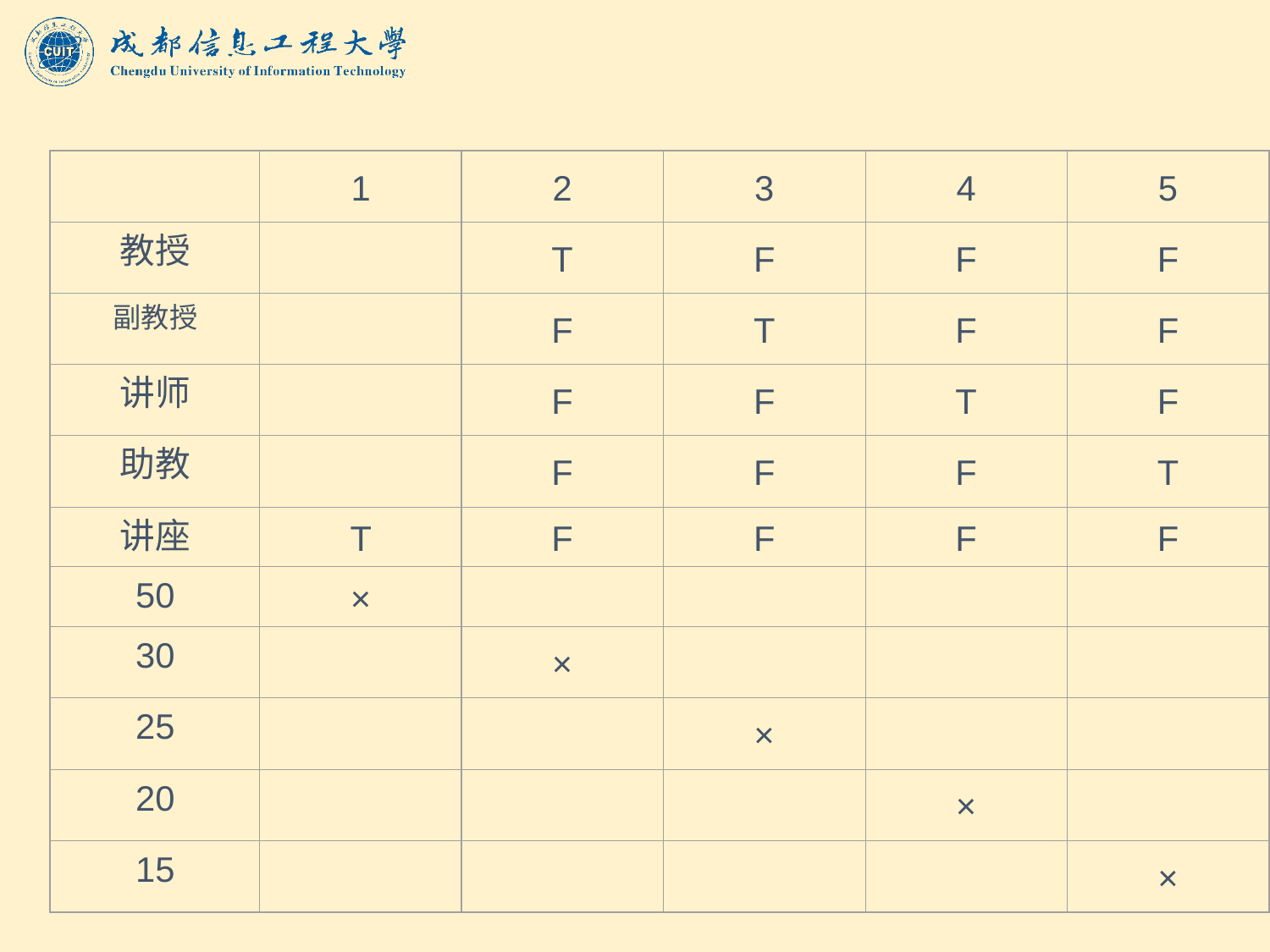

1

2

3

4

5

教授

T

F

F

F

副教授

F

T

F

F

讲师

F

F

T

F

助教

F

F

F

T

讲座

T

F

F

F

F

50

×

30

×

25

×

20

×

15

×